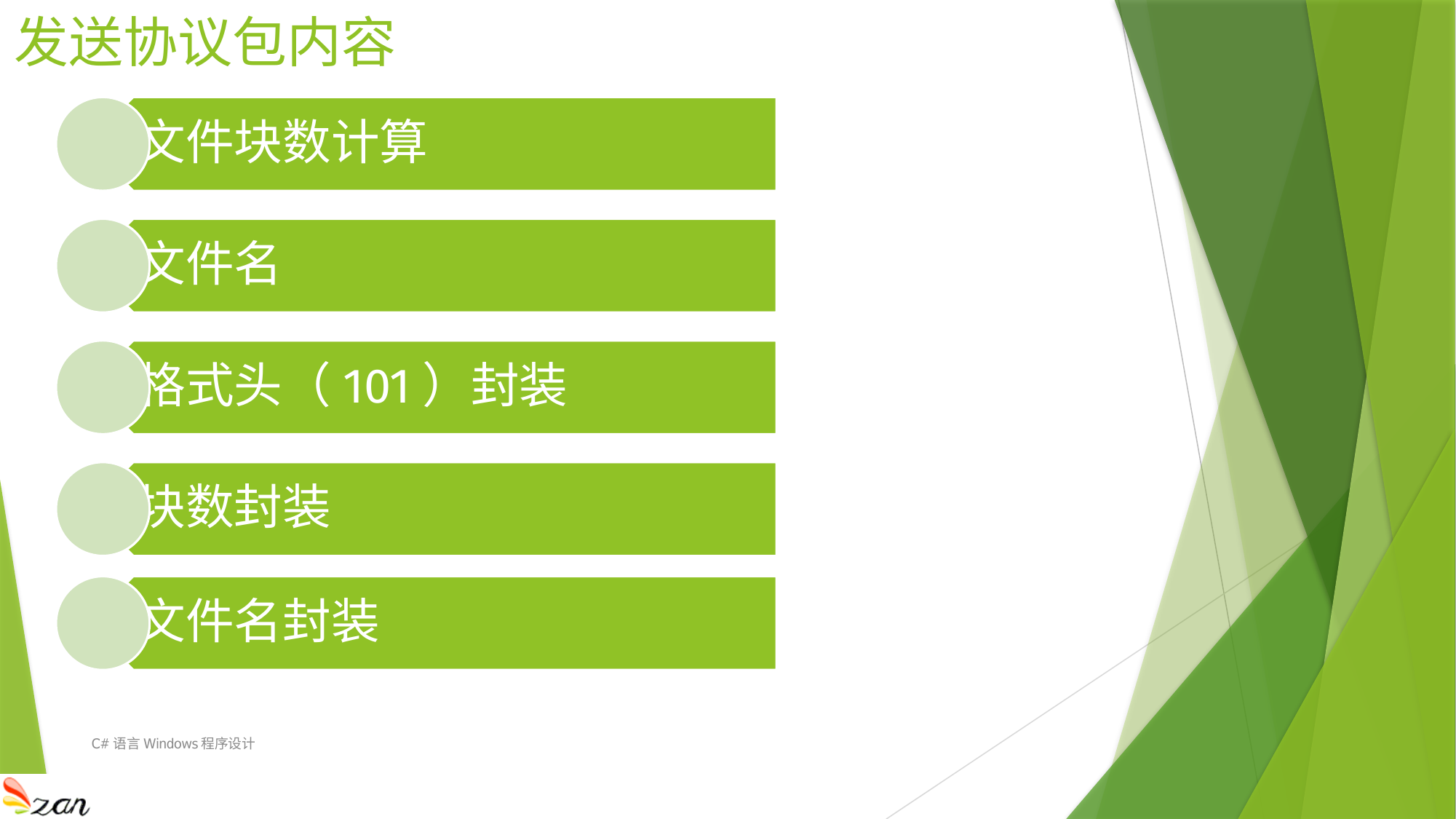

# 发送协议包内容
文件块数计算
文件名
格式头（101）封装
块数封装
文件名封装
C#语言Windows程序设计